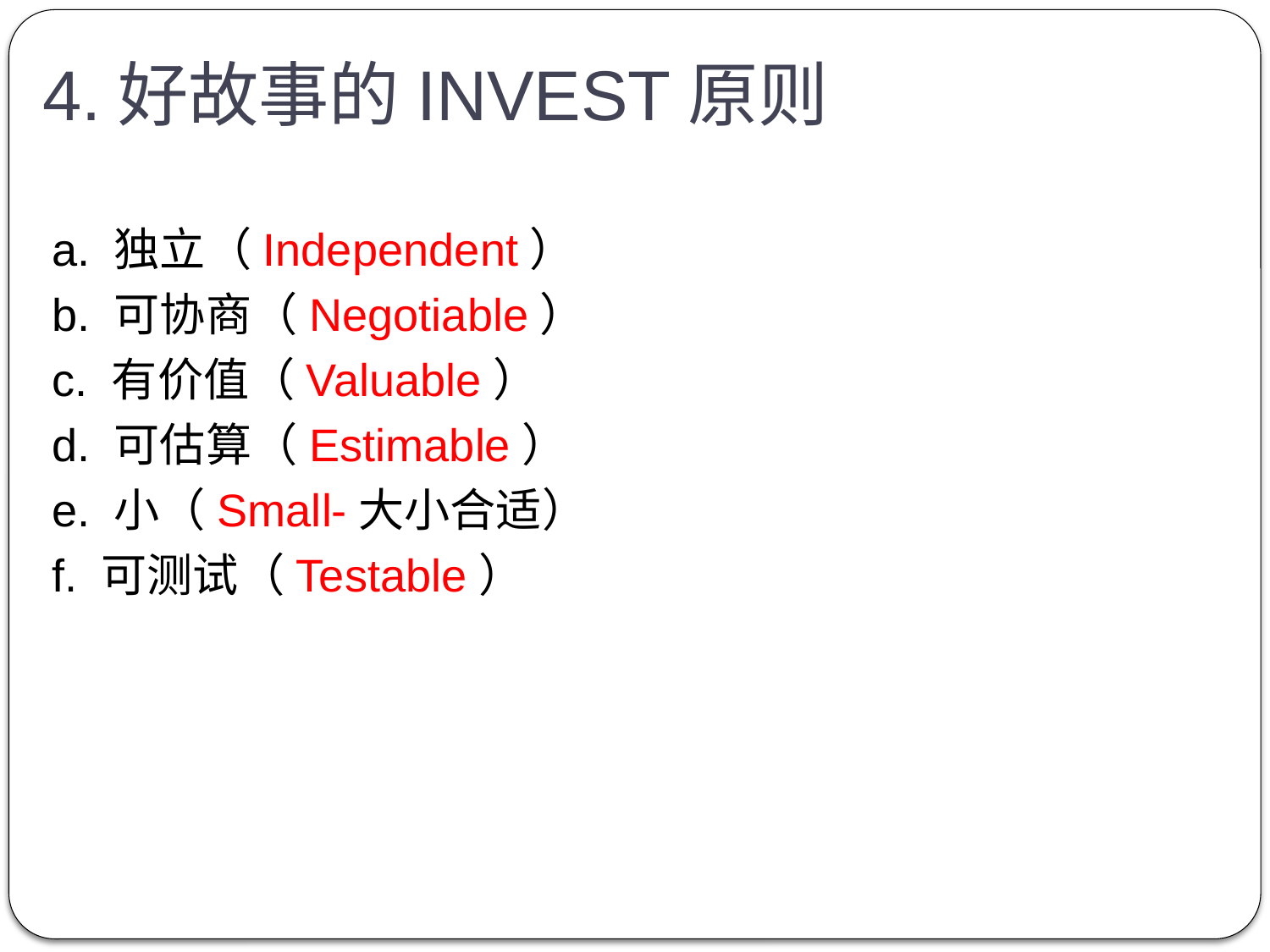

# 4.好故事的INVEST原则

a. 独立（Independent）
b. 可协商（Negotiable）
c. 有价值（Valuable）
d. 可估算（Estimable）
e. 小（Small-大小合适）
f. 可测试（Testable）